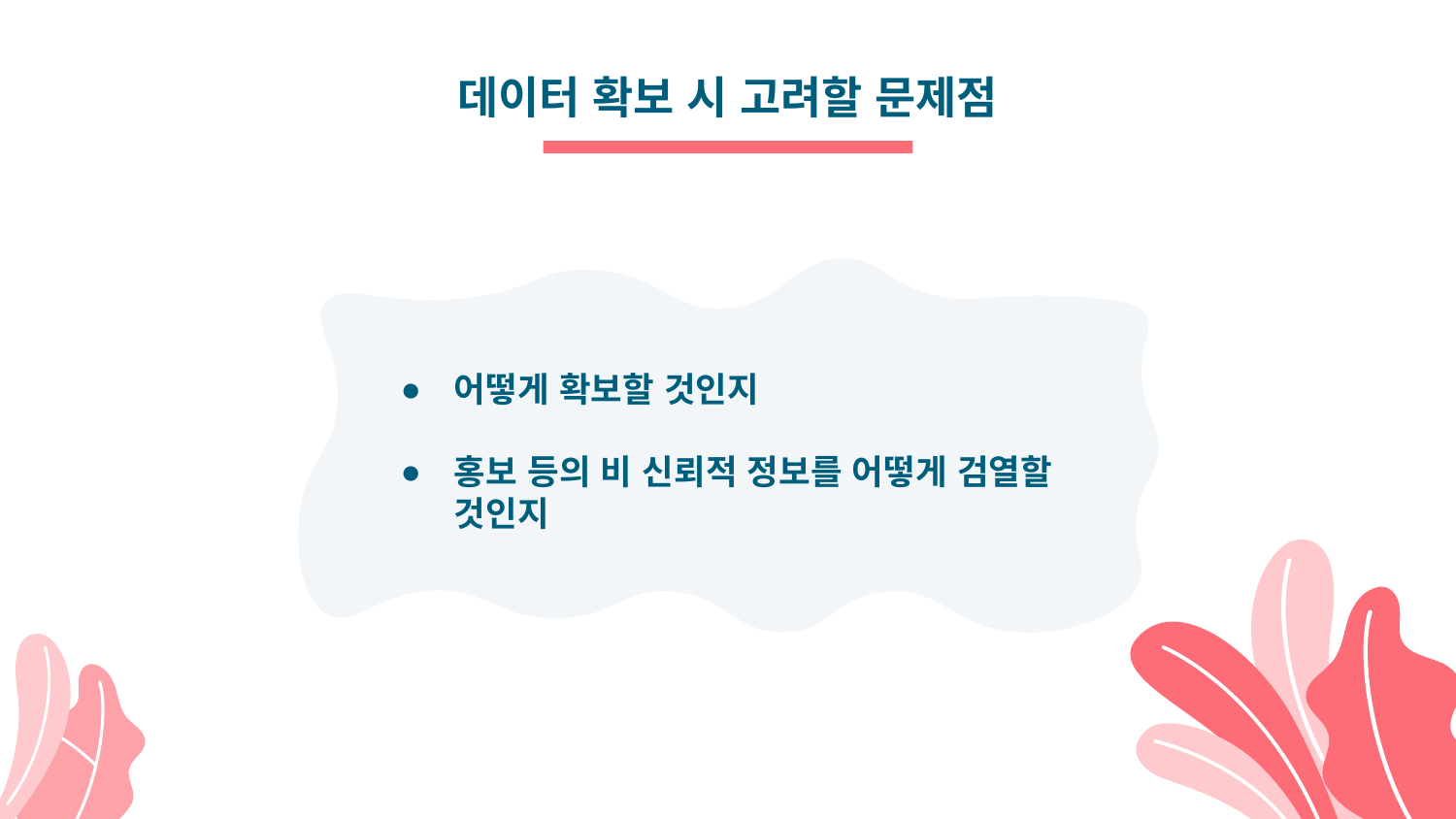

# 데이터 확보 시 고려할 문제점

어떻게 확보할 것인지

홍보 등의 비 신뢰적 정보를 어떻게 검열할 것인지